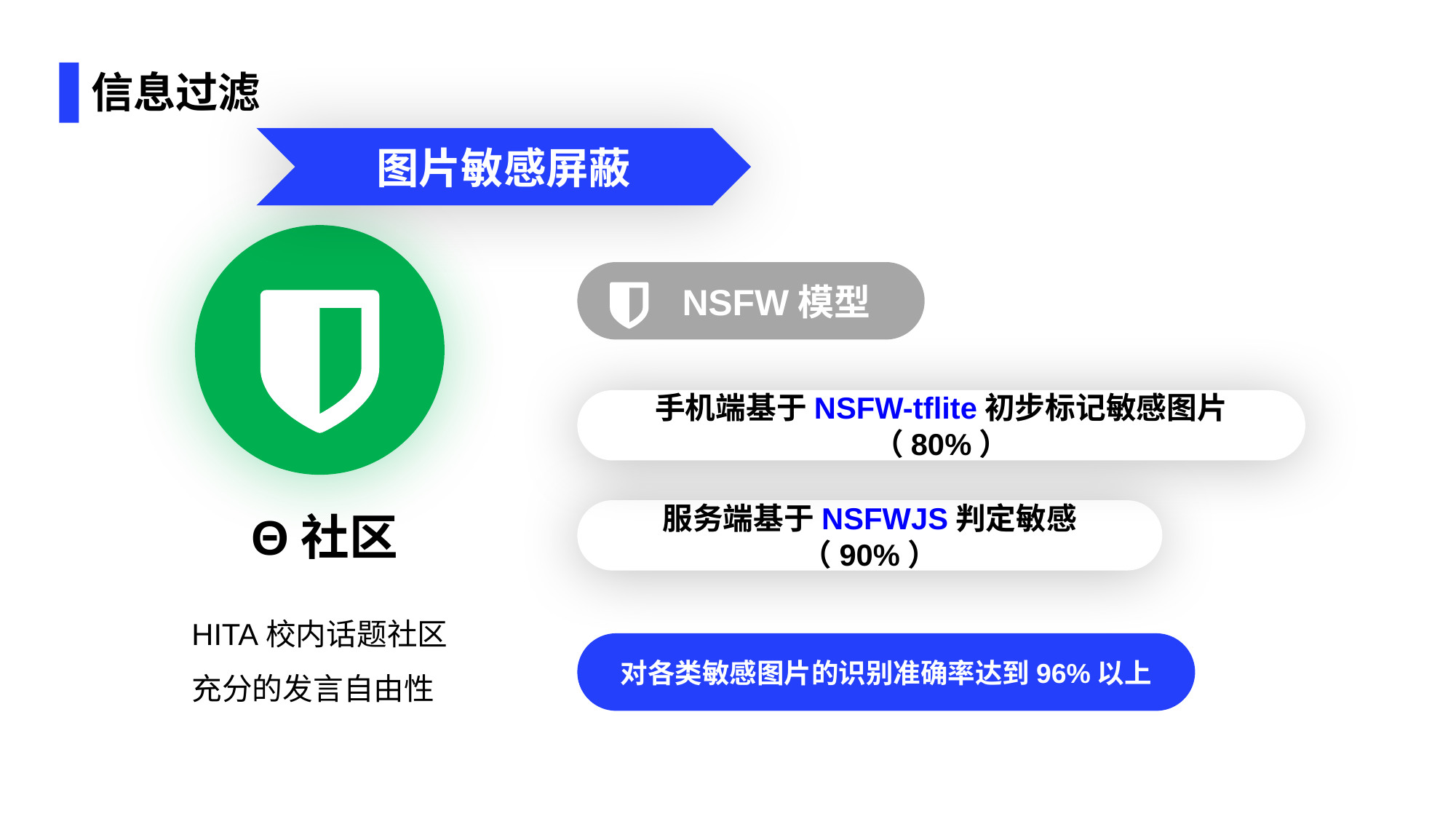

# 信息过滤
图片敏感屏蔽

     NSFW模型

手机端基于NSFW-tflite初步标记敏感图片（80%）
服务端基于NSFWJS判定敏感（90%）
Θ社区
HITA校内话题社区
充分的发言自由性
对各类敏感图片的识别准确率达到96%以上